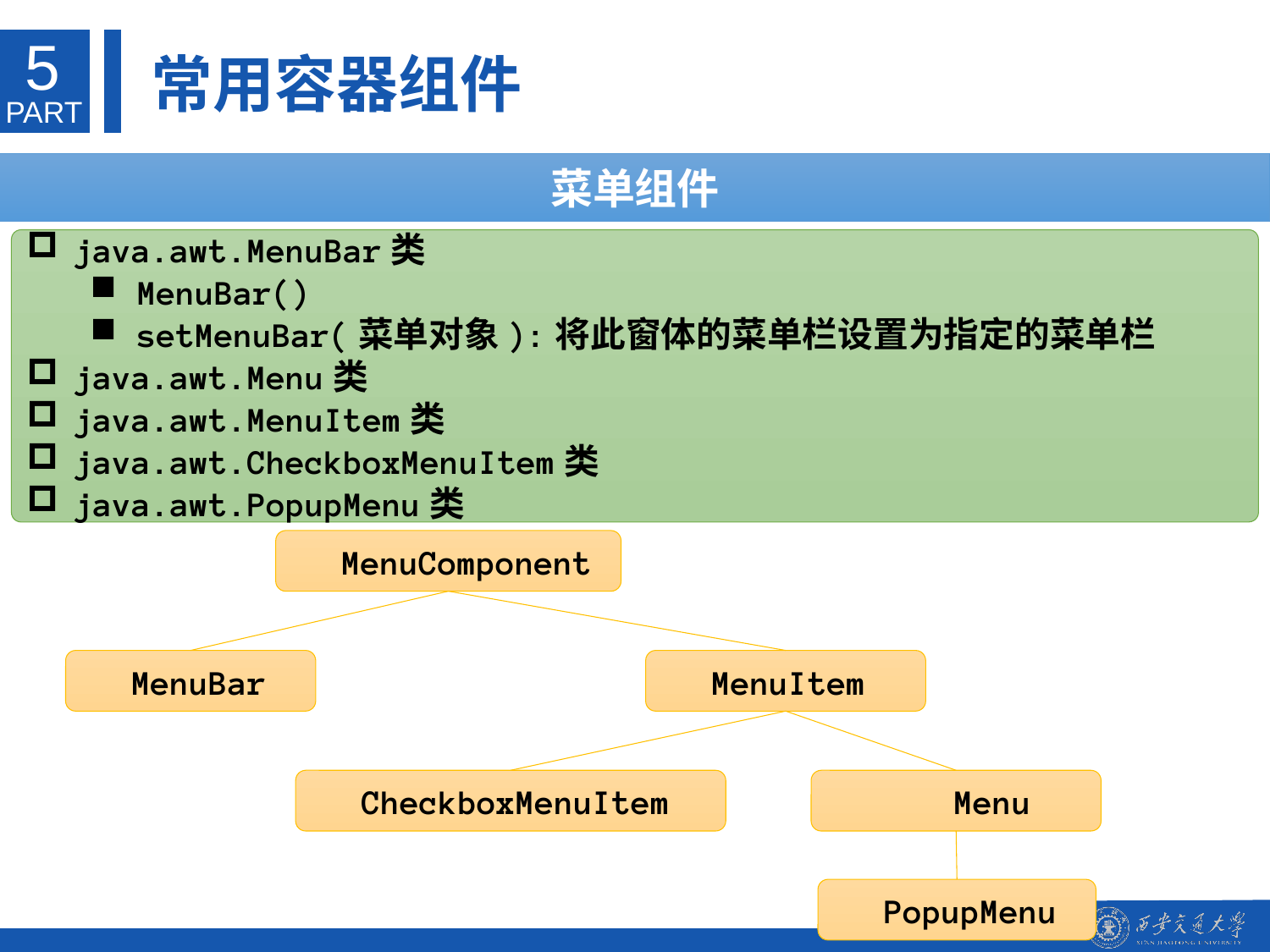

5
常用容器组件
PART
菜单组件
java.awt.MenuBar类
MenuBar()
setMenuBar(菜单对象):将此窗体的菜单栏设置为指定的菜单栏
java.awt.Menu类
java.awt.MenuItem类
java.awt.CheckboxMenuItem类
java.awt.PopupMenu类
MenuComponent
MenuBar
MenuItem
CheckboxMenuItem
    Menu
PopupMenu